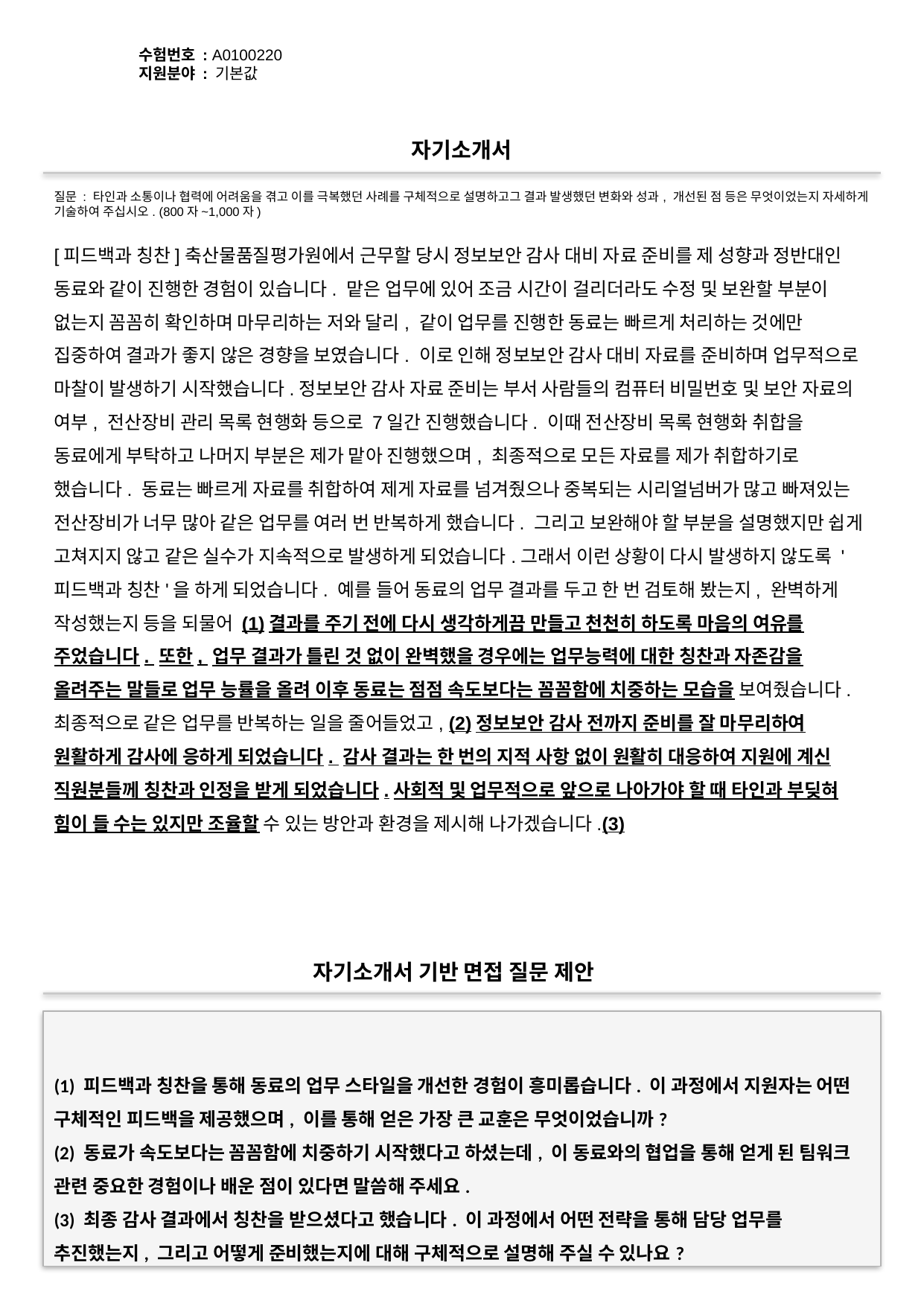

수험번호 : A0100220
지원분야 : 기본값
#

자기소개서

질문 : 타인과 소통이나 협력에 어려움을 겪고 이를 극복했던 사례를 구체적으로 설명하고그 결과 발생했던 변화와 성과, 개선된 점 등은 무엇이었는지 자세하게 기술하여 주십시오. (800자~1,000자)

[피드백과 칭찬]축산물품질평가원에서 근무할 당시 정보보안 감사 대비 자료 준비를 제 성향과 정반대인 동료와 같이 진행한 경험이 있습니다. 맡은 업무에 있어 조금 시간이 걸리더라도 수정 및 보완할 부분이 없는지 꼼꼼히 확인하며 마무리하는 저와 달리, 같이 업무를 진행한 동료는 빠르게 처리하는 것에만 집중하여 결과가 좋지 않은 경향을 보였습니다. 이로 인해 정보보안 감사 대비 자료를 준비하며 업무적으로 마찰이 발생하기 시작했습니다.정보보안 감사 자료 준비는 부서 사람들의 컴퓨터 비밀번호 및 보안 자료의 여부, 전산장비 관리 목록 현행화 등으로 7일간 진행했습니다. 이때 전산장비 목록 현행화 취합을 동료에게 부탁하고 나머지 부분은 제가 맡아 진행했으며, 최종적으로 모든 자료를 제가 취합하기로 했습니다. 동료는 빠르게 자료를 취합하여 제게 자료를 넘겨줬으나 중복되는 시리얼넘버가 많고 빠져있는 전산장비가 너무 많아 같은 업무를 여러 번 반복하게 했습니다. 그리고 보완해야 할 부분을 설명했지만 쉽게 고쳐지지 않고 같은 실수가 지속적으로 발생하게 되었습니다.그래서 이런 상황이 다시 발생하지 않도록 '피드백과 칭찬'을 하게 되었습니다. 예를 들어 동료의 업무 결과를 두고 한 번 검토해 봤는지, 완벽하게 작성했는지 등을 되물어 (1)결과를 주기 전에 다시 생각하게끔 만들고 천천히 하도록 마음의 여유를 주었습니다. 또한, 업무 결과가 틀린 것 없이 완벽했을 경우에는 업무능력에 대한 칭찬과 자존감을 올려주는 말들로 업무 능률을 올려 이후 동료는 점점 속도보다는 꼼꼼함에 치중하는 모습을 보여줬습니다. 최종적으로 같은 업무를 반복하는 일을 줄어들었고, (2)정보보안 감사 전까지 준비를 잘 마무리하여 원활하게 감사에 응하게 되었습니다. 감사 결과는 한 번의 지적 사항 없이 원활히 대응하여 지원에 계신 직원분들께 칭찬과 인정을 받게 되었습니다.사회적 및 업무적으로 앞으로 나아가야 할 때 타인과 부딪혀 힘이 들 수는 있지만 조율할 수 있는 방안과 환경을 제시해 나가겠습니다.(3)

자기소개서 기반 면접 질문 제안

(1) 피드백과 칭찬을 통해 동료의 업무 스타일을 개선한 경험이 흥미롭습니다. 이 과정에서 지원자는 어떤 구체적인 피드백을 제공했으며, 이를 통해 얻은 가장 큰 교훈은 무엇이었습니까?
(2) 동료가 속도보다는 꼼꼼함에 치중하기 시작했다고 하셨는데, 이 동료와의 협업을 통해 얻게 된 팀워크 관련 중요한 경험이나 배운 점이 있다면 말씀해 주세요.
(3) 최종 감사 결과에서 칭찬을 받으셨다고 했습니다. 이 과정에서 어떤 전략을 통해 담당 업무를 추진했는지, 그리고 어떻게 준비했는지에 대해 구체적으로 설명해 주실 수 있나요?